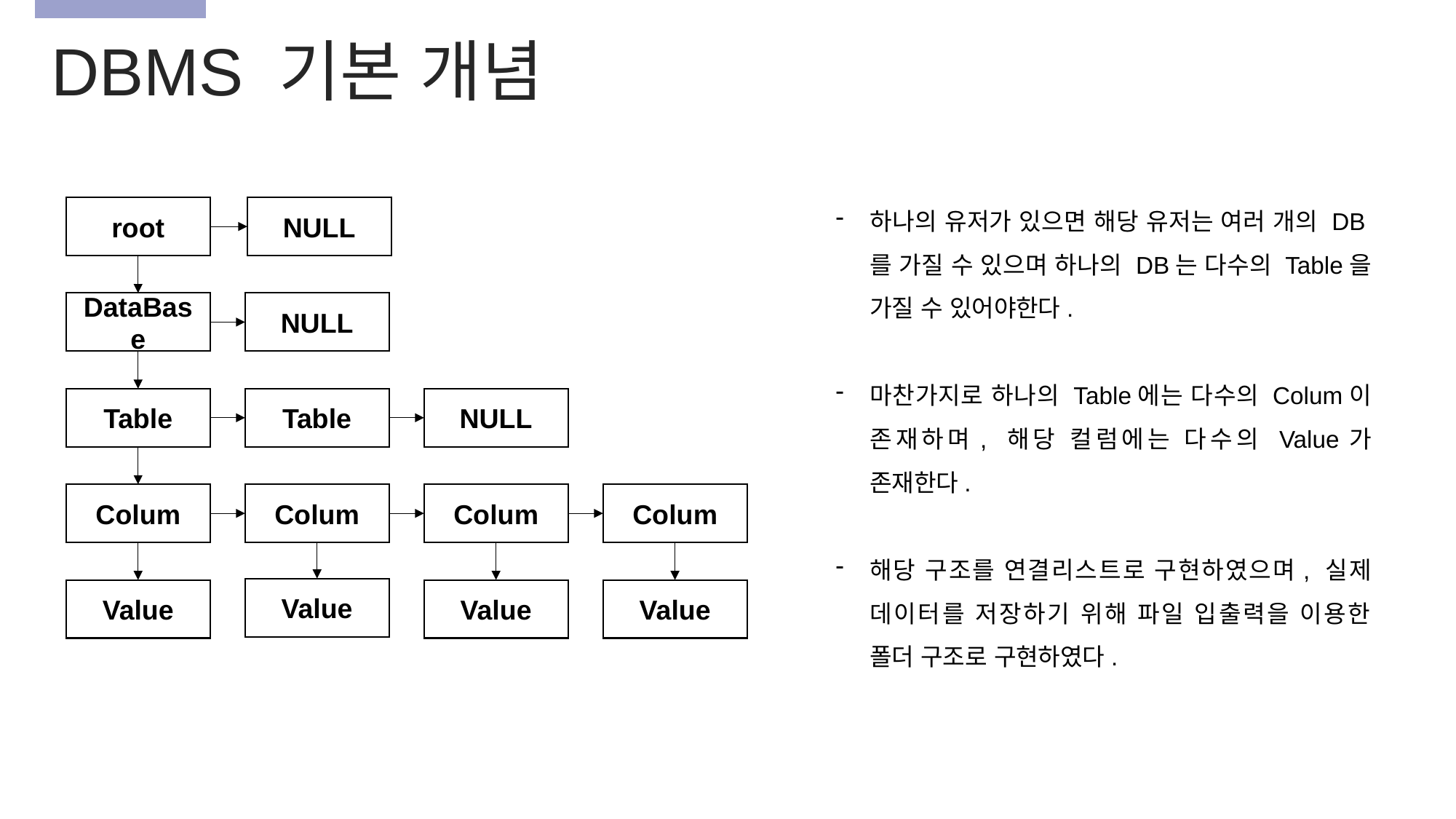

DBMS 기본 개념
하나의 유저가 있으면 해당 유저는 여러 개의 DB를 가질 수 있으며 하나의 DB는 다수의 Table을 가질 수 있어야한다.

마찬가지로 하나의 Table에는 다수의 Colum이 존재하며, 해당 컬럼에는 다수의 Value가 존재한다.

해당 구조를 연결리스트로 구현하였으며, 실제 데이터를 저장하기 위해 파일 입출력을 이용한 폴더 구조로 구현하였다.
root
NULL
NULL
DataBase
Table
NULL
Table
Colum
Colum
Colum
Colum
Value
Value
Value
Value